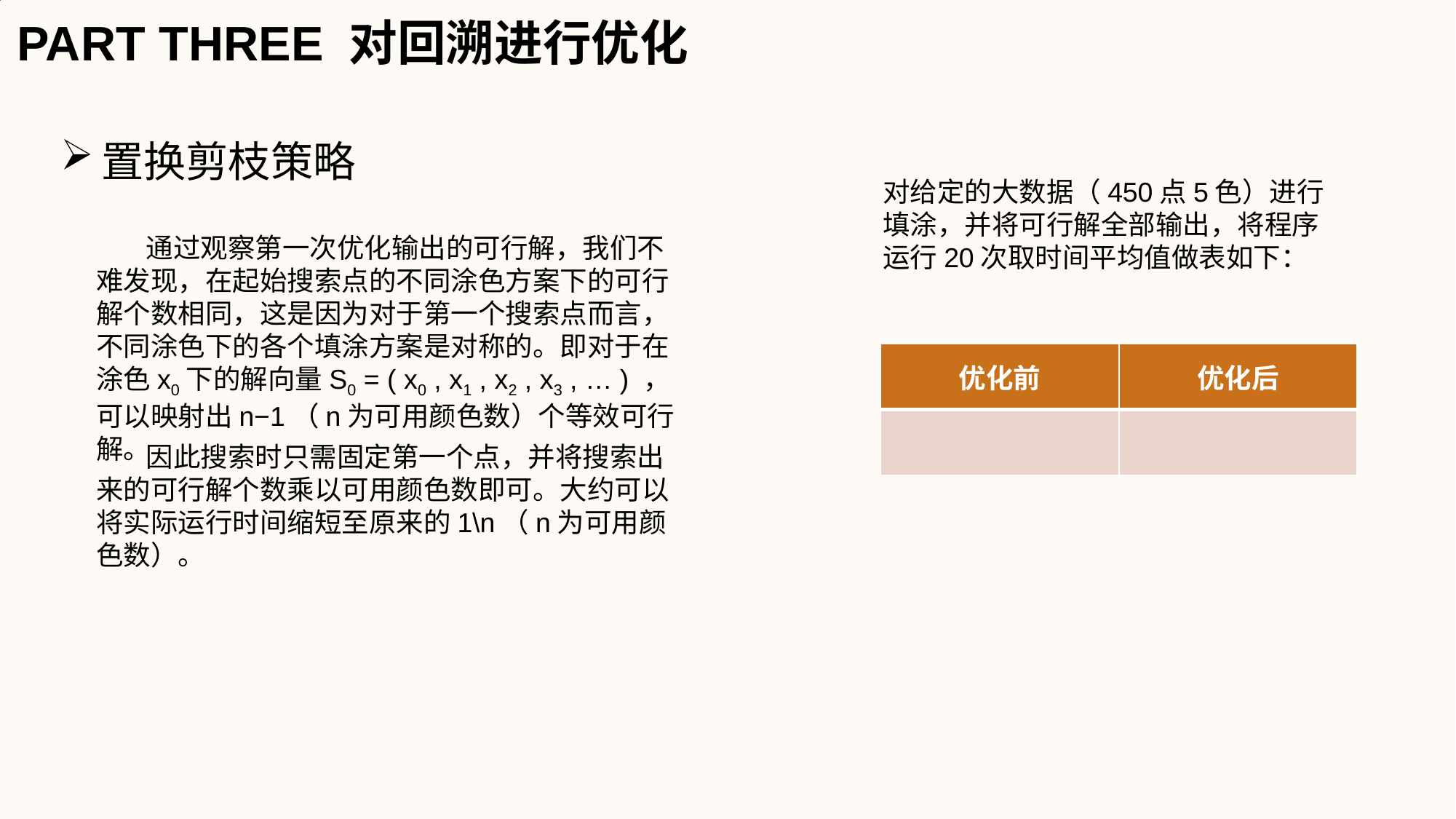

PART THREE 对回溯进行优化
置换剪枝策略
对给定的大数据（450点5色）进行填涂，并将可行解全部输出，将程序运行20次取时间平均值做表如下：
       通过观察第一次优化输出的可行解，我们不难发现，在起始搜索点的不同涂色方案下的可行解个数相同，这是因为对于第一个搜索点而言，不同涂色下的各个填涂方案是对称的。即对于在涂色x0下的解向量S0 = ( x0 , x1 , x2 , x3 , … ) ，可以映射出n−1（n为可用颜色数）个等效可行解。
| 优化前 | 优化后 |
| --- | --- |
|  |  |
       因此搜索时只需固定第一个点，并将搜索出来的可行解个数乘以可用颜色数即可。大约可以将实际运行时间缩短至原来的1\n（n为可用颜色数）。